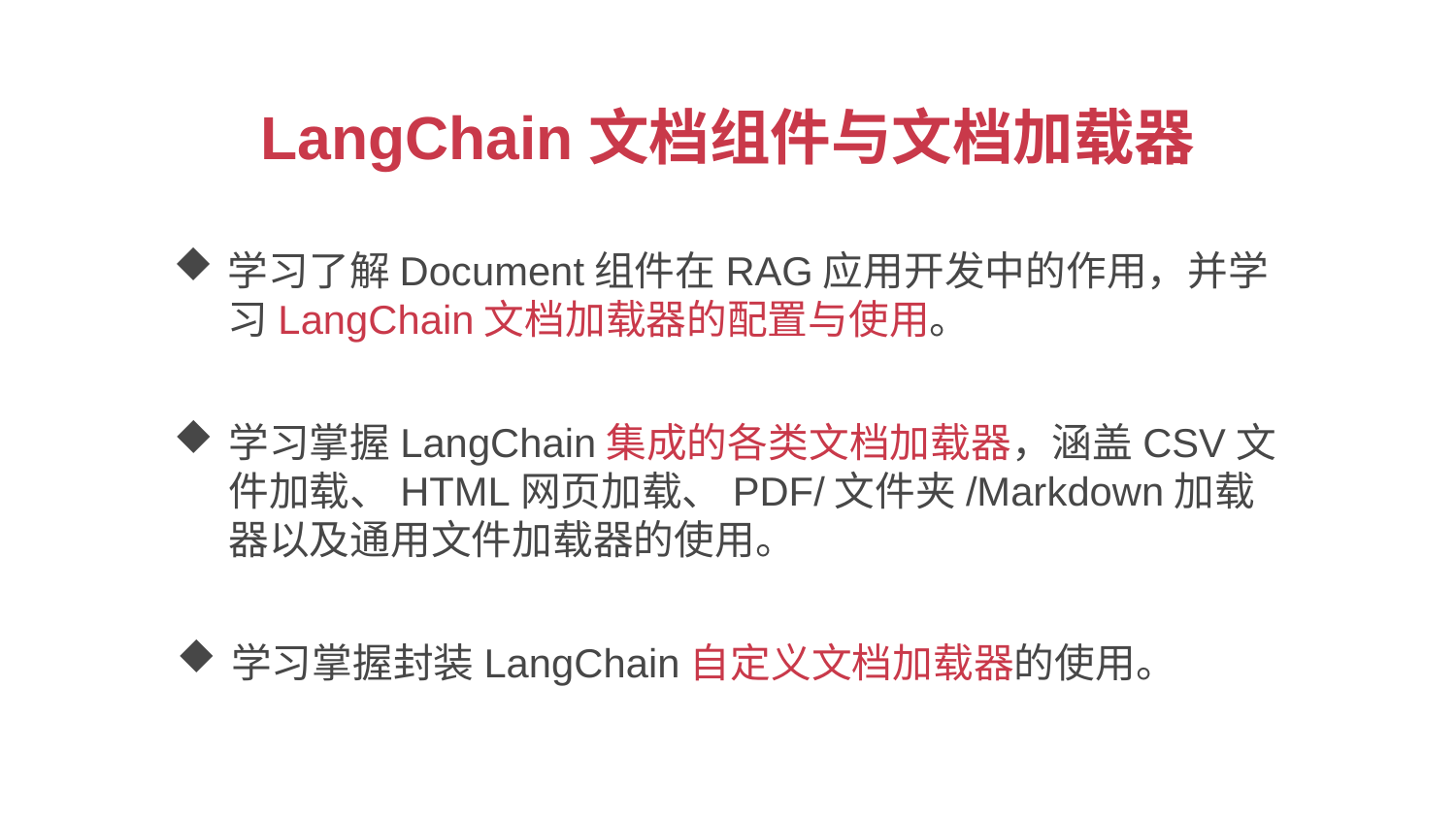

LangChain文档组件与文档加载器
学习了解Document组件在RAG应用开发中的作用，并学习LangChain文档加载器的配置与使用。
学习掌握LangChain集成的各类文档加载器，涵盖CSV文件加载、HTML网页加载、PDF/文件夹/Markdown加载器以及通用文件加载器的使用。
学习掌握封装LangChain自定义文档加载器的使用。